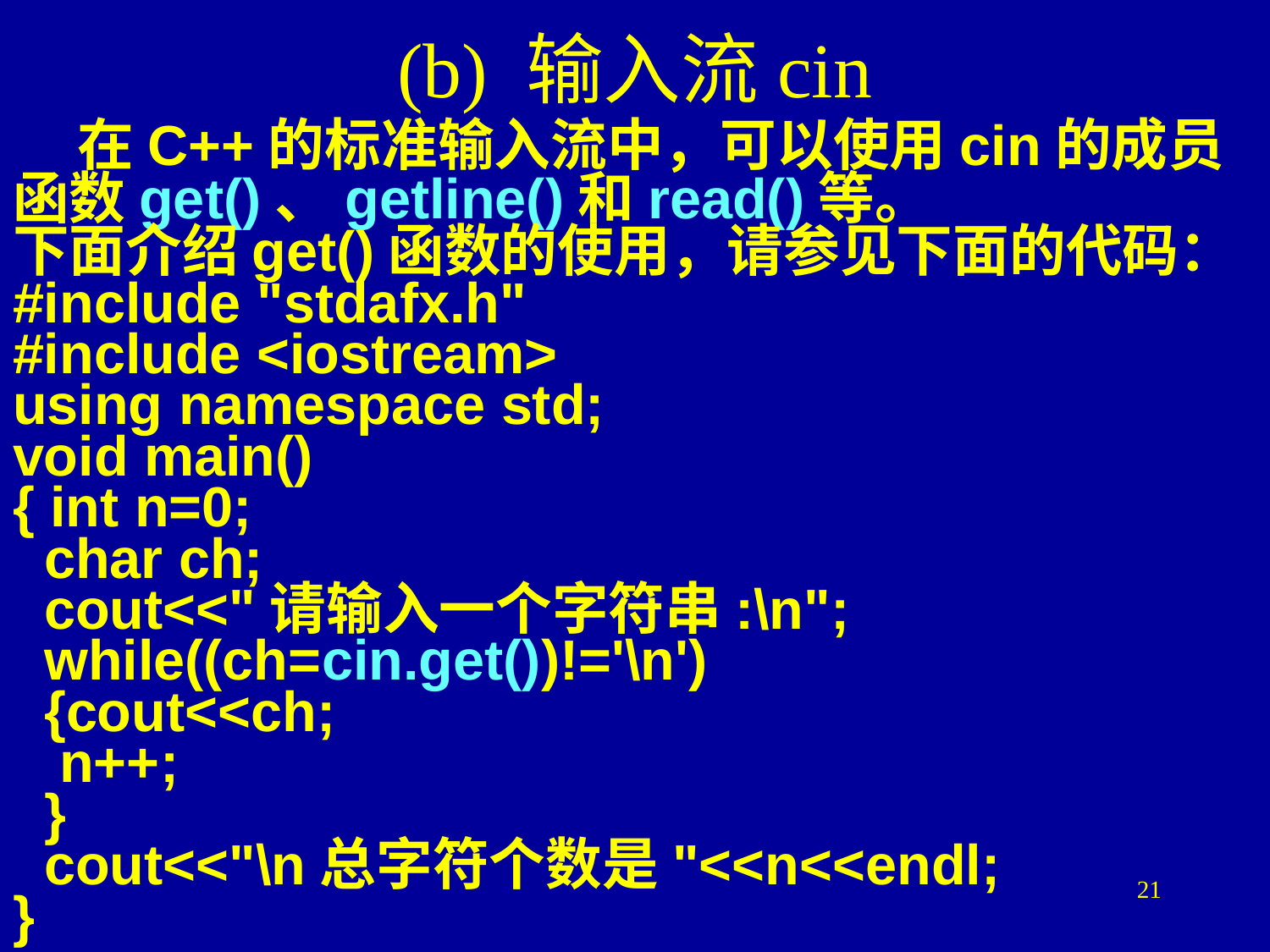

# (b) 输入流cin
    在C++的标准输入流中，可以使用cin的成员函数get()、getline()和read()等。
下面介绍get()函数的使用，请参见下面的代码：
#include "stdafx.h"
#include <iostream>
using namespace std;
void main()
{ int n=0;
  char ch;
  cout<<"请输入一个字符串:\n";
  while((ch=cin.get())!='\n')
  {cout<<ch;
   n++;
  }
  cout<<"\n总字符个数是"<<n<<endl;
}

21